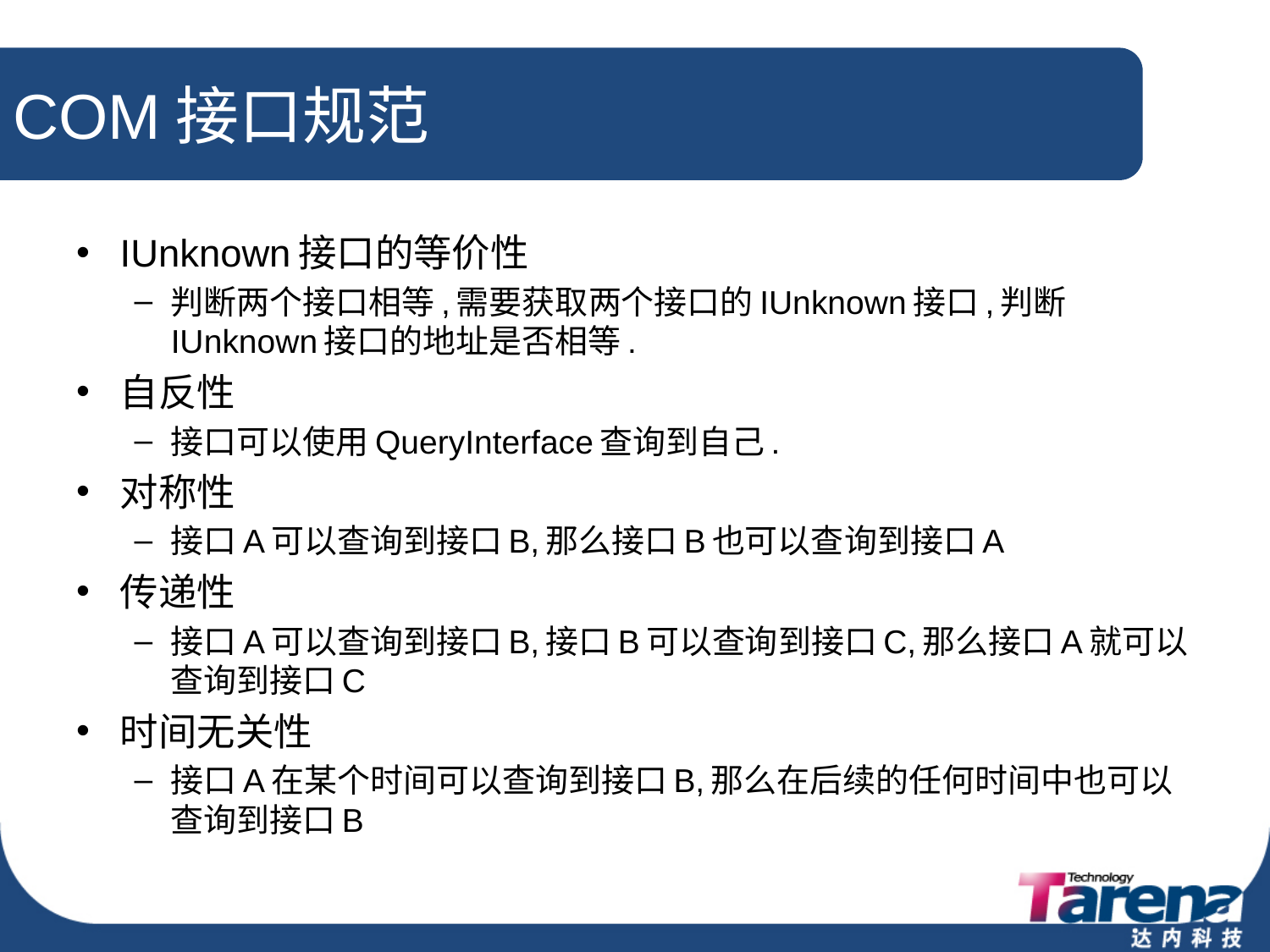

# COM接口规范
IUnknown接口的等价性
判断两个接口相等,需要获取两个接口的IUnknown接口,判断IUnknown接口的地址是否相等.
自反性
接口可以使用QueryInterface查询到自己.
对称性
接口A可以查询到接口B,那么接口B也可以查询到接口A
传递性
接口A可以查询到接口B,接口B可以查询到接口C,那么接口A就可以查询到接口C
时间无关性
接口A在某个时间可以查询到接口B,那么在后续的任何时间中也可以查询到接口B